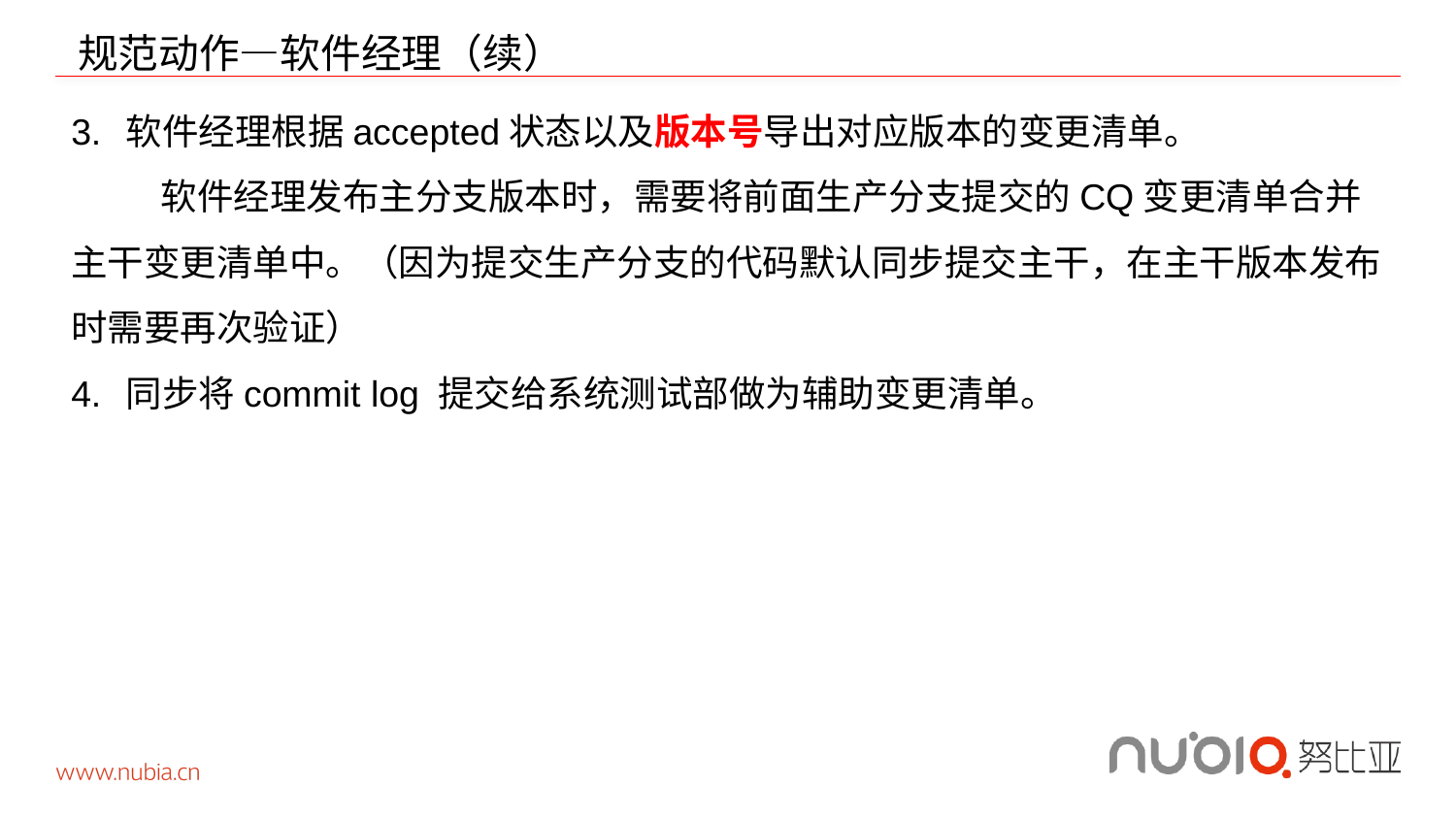

规范动作—软件经理（续）
软件经理根据accepted状态以及版本号导出对应版本的变更清单。
 软件经理发布主分支版本时，需要将前面生产分支提交的CQ变更清单合并主干变更清单中。（因为提交生产分支的代码默认同步提交主干，在主干版本发布时需要再次验证）
同步将commit log 提交给系统测试部做为辅助变更清单。